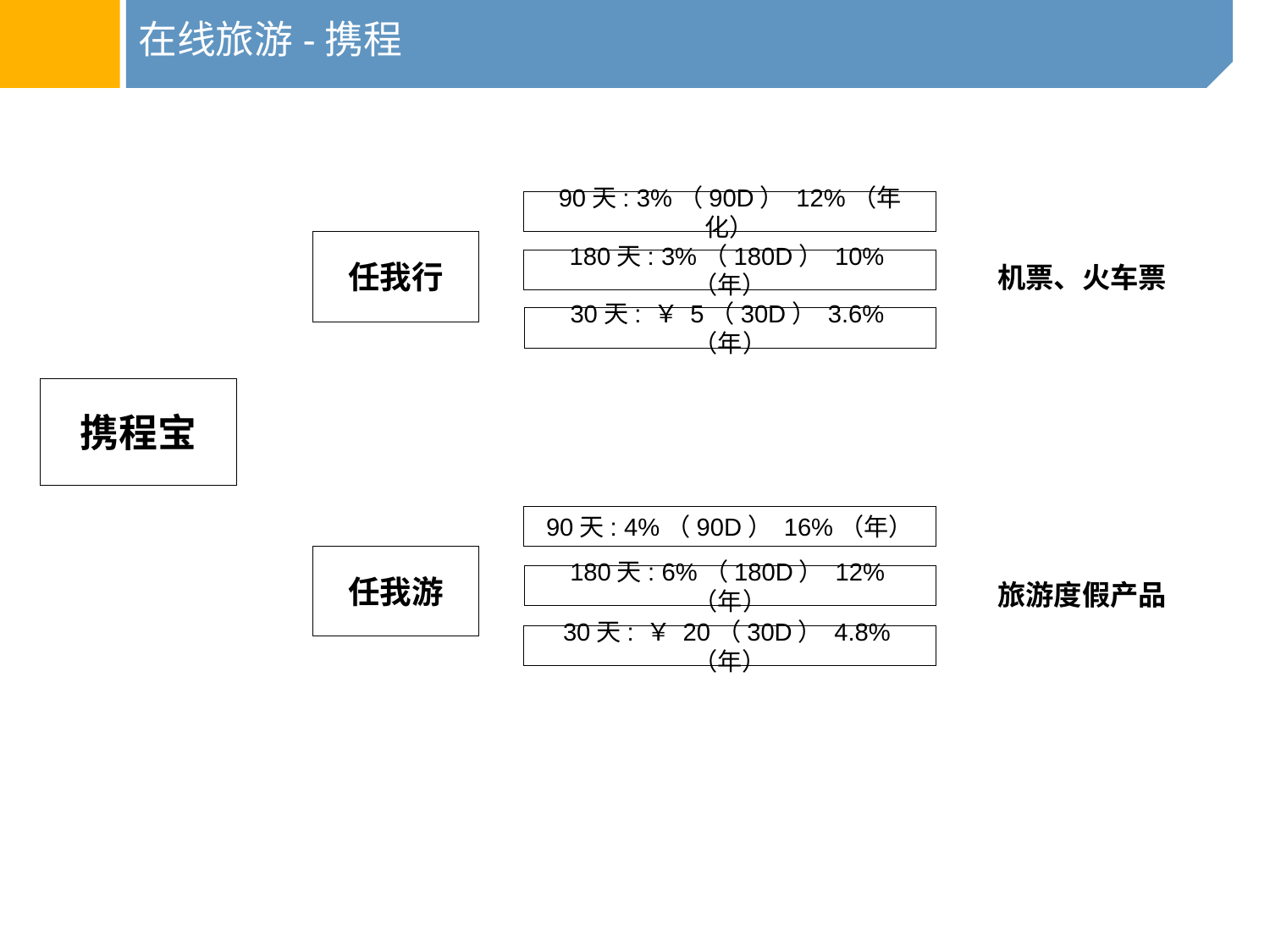

# 在线旅游-携程
90天: 3%（90D） 12%（年化）
任我行
机票、火车票
180天: 3%（180D） 10%（年）
30天: ￥ 5（30D） 3.6%（年）
携程宝
90天: 4%（90D） 16%（年）
任我游
180天: 6%（180D） 12%（年）
旅游度假产品
30天: ￥ 20（30D） 4.8%（年）